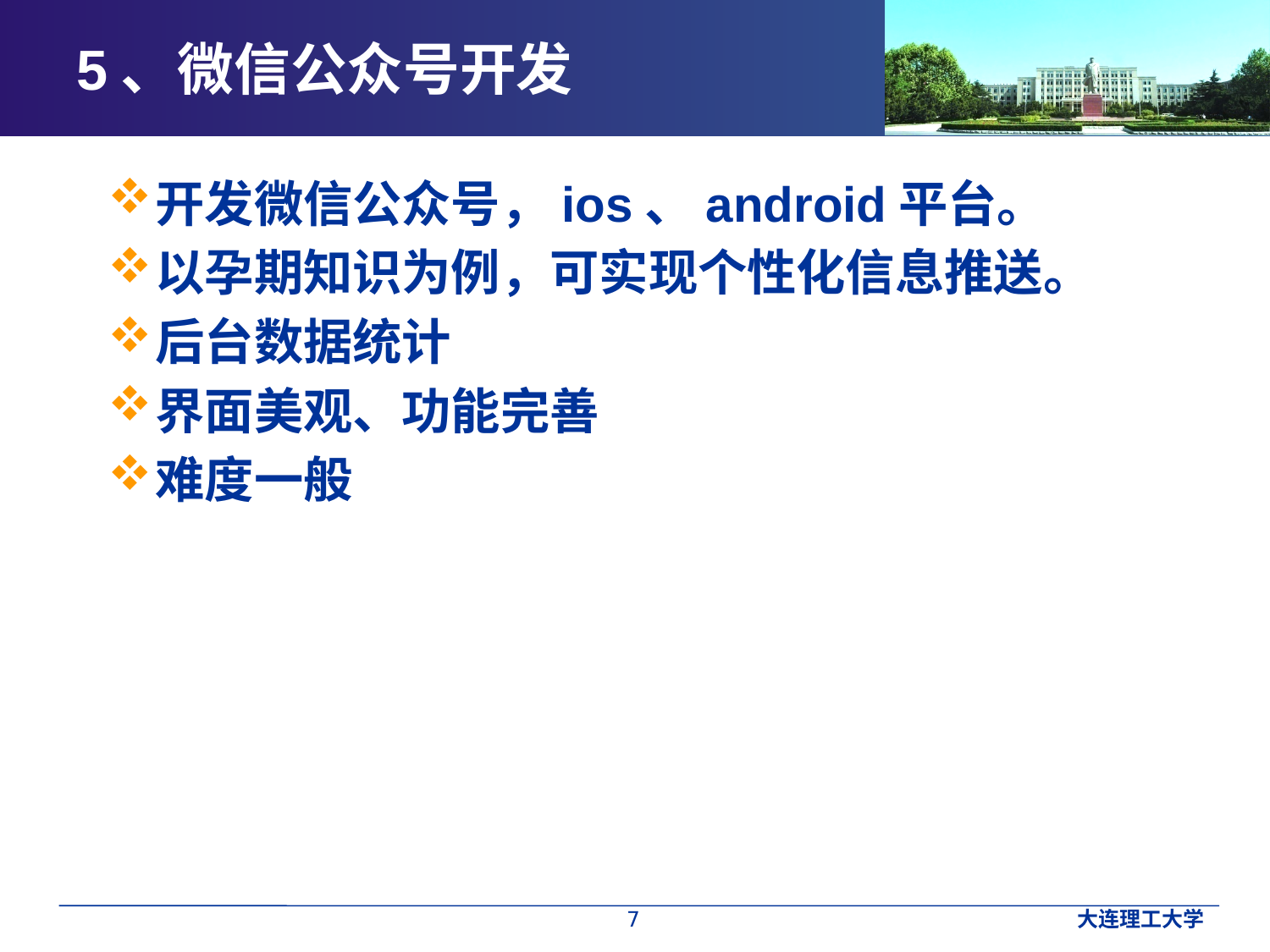

# 5、微信公众号开发
开发微信公众号，ios、android平台。
以孕期知识为例，可实现个性化信息推送。
后台数据统计
界面美观、功能完善
难度一般
大连理工大学
7